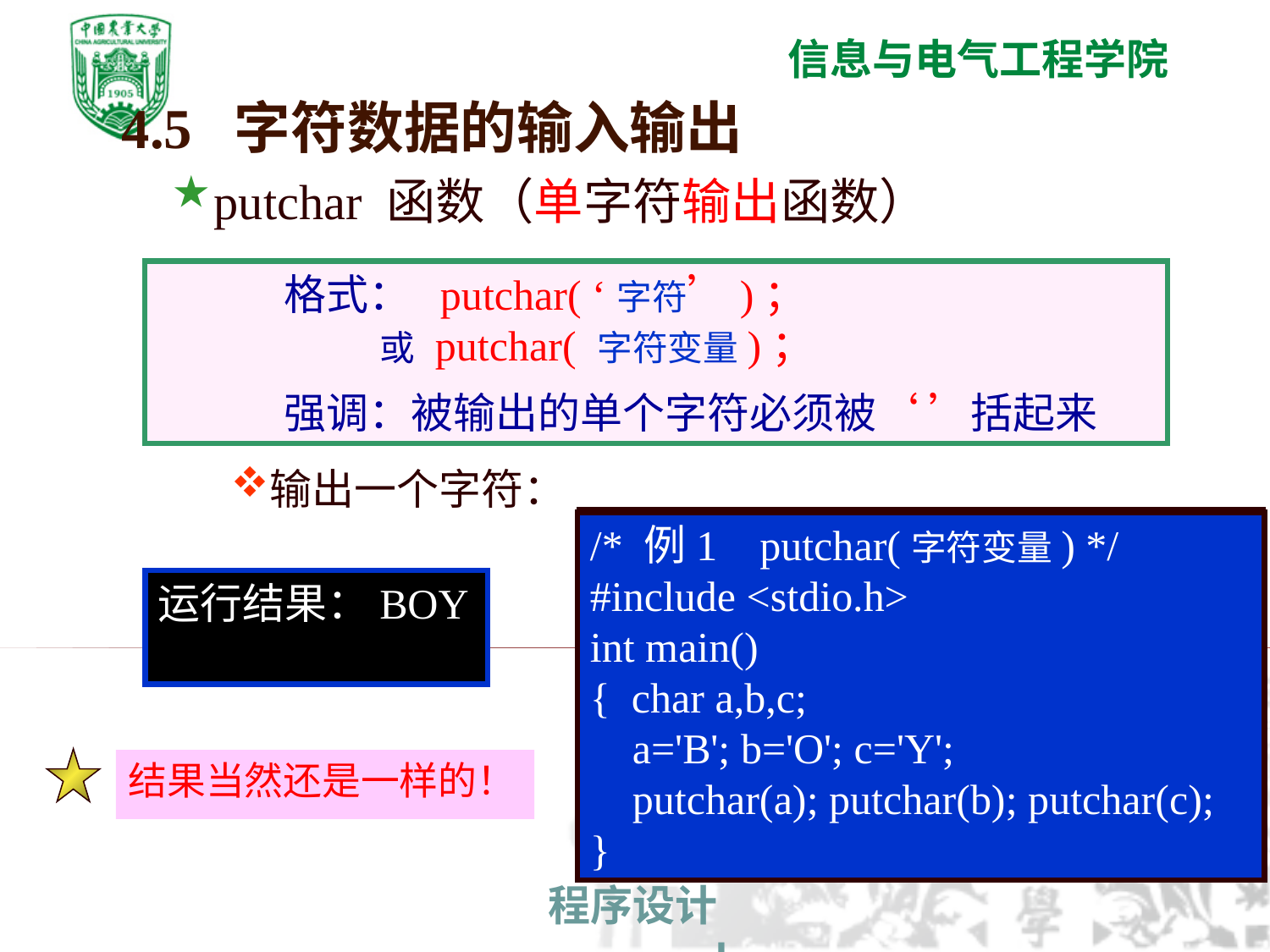

4.5  字符数据的输入输出
putchar 函数（单字符输出函数）
格式：  putchar( ‘字符’)；
         或 putchar( 字符变量)；

强调：被输出的单个字符必须被‘ ’括起来
输出一个字符：
/* 例 4.1   putchar(‘字符’)*/

#include <stdio.h>
int main()
{
putchar('B'); putchar('O'); putchar('Y');
}
/* 例1    putchar(字符变量) */
#include <stdio.h>
int main()
{  char a,b,c;
    a='B'; b='O'; c='Y';
    putchar(a); putchar(b); putchar(c);
}
运行结果：BOY

结果当然还是一样的！